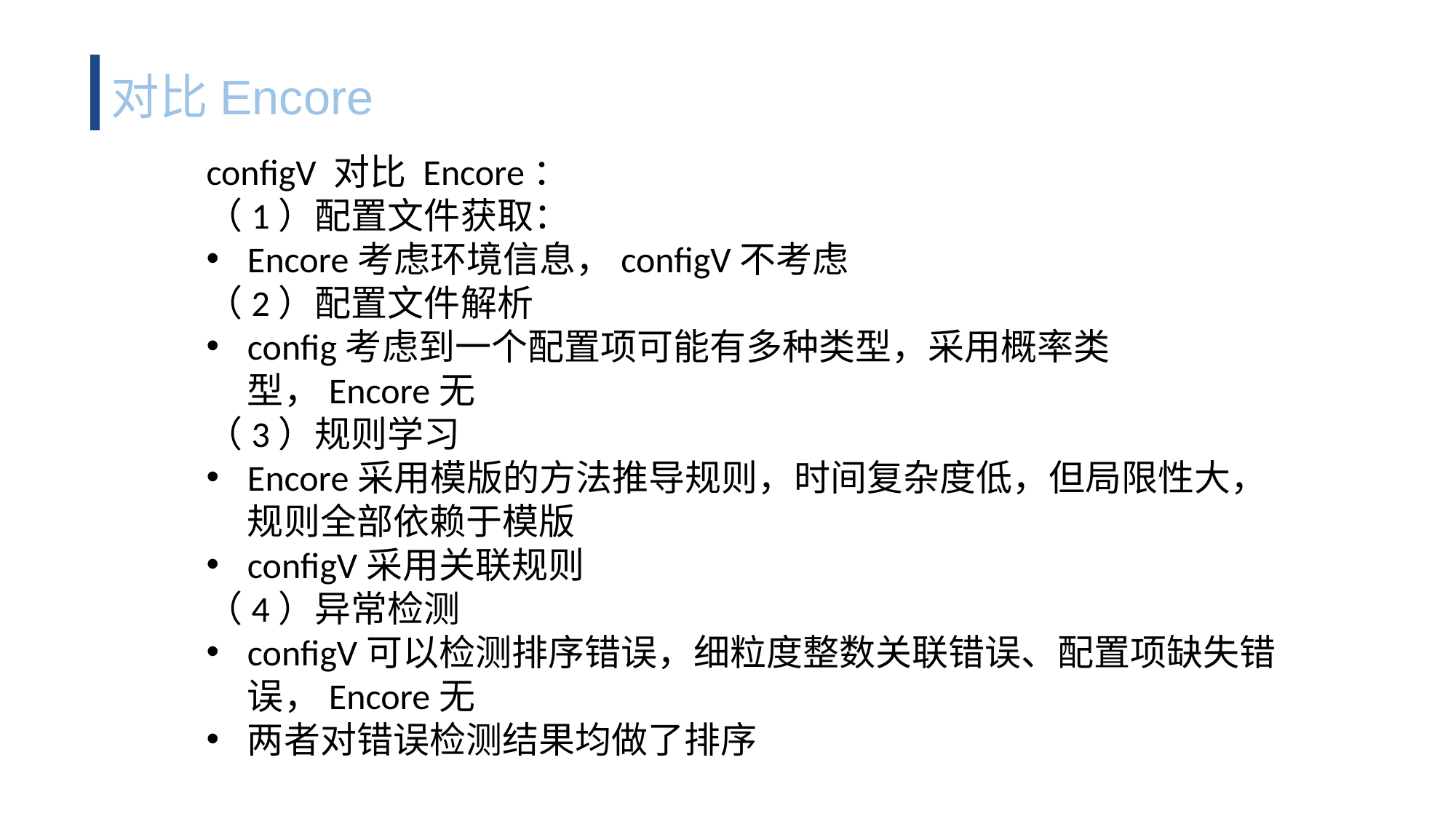

对比Encore
configV 对比 Encore：
（1）配置文件获取：
Encore考虑环境信息，configV不考虑
（2）配置文件解析
config考虑到一个配置项可能有多种类型，采用概率类型，Encore无
（3）规则学习
Encore采用模版的方法推导规则，时间复杂度低，但局限性大，规则全部依赖于模版
configV采用关联规则
（4）异常检测
configV可以检测排序错误，细粒度整数关联错误、配置项缺失错误，Encore无
两者对错误检测结果均做了排序